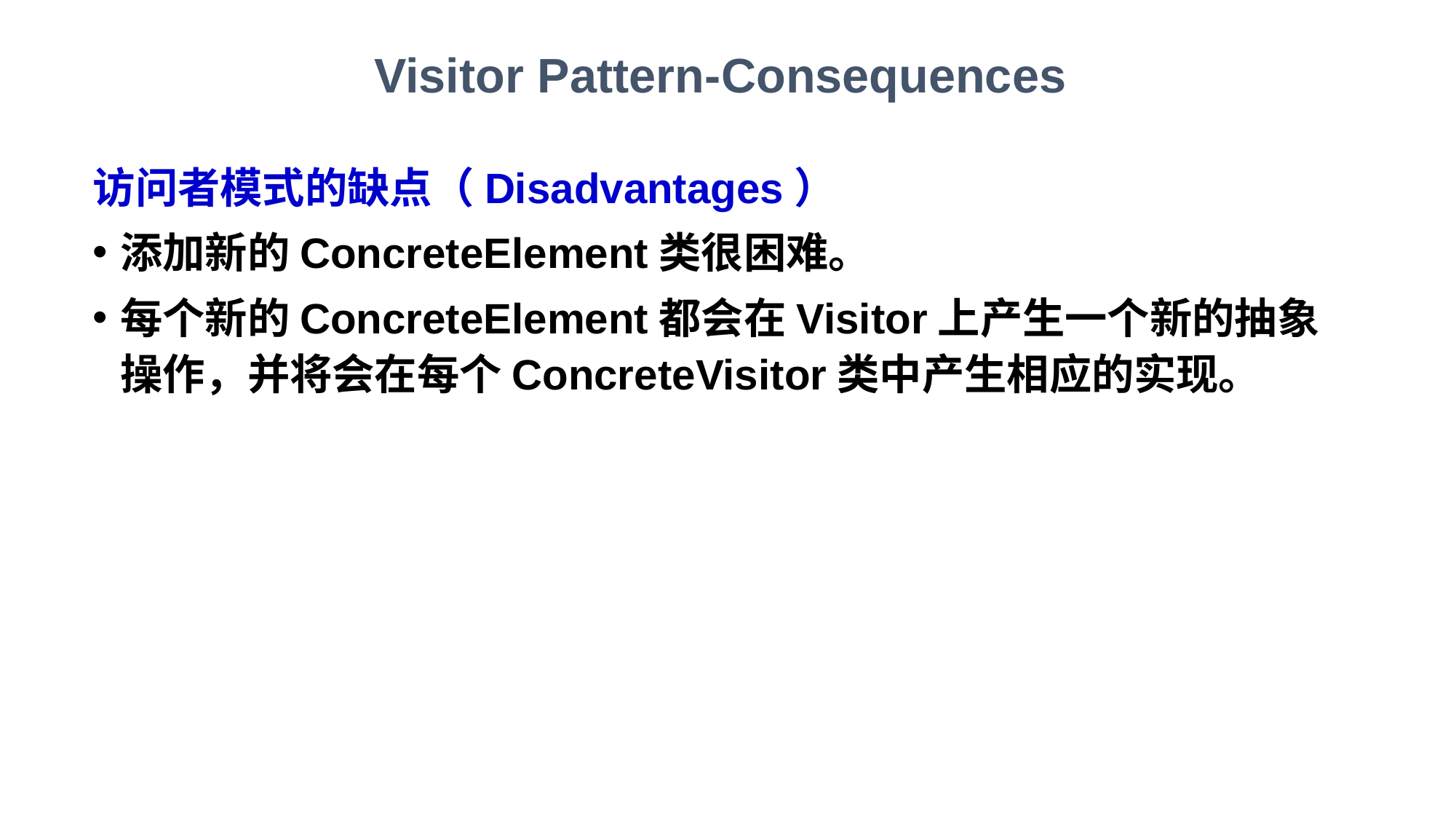

Visitor Pattern-Consequences
访问者模式的缺点（Disadvantages）
添加新的ConcreteElement类很困难。
每个新的ConcreteElement都会在Visitor上产生一个新的抽象操作，并将会在每个ConcreteVisitor类中产生相应的实现。
46